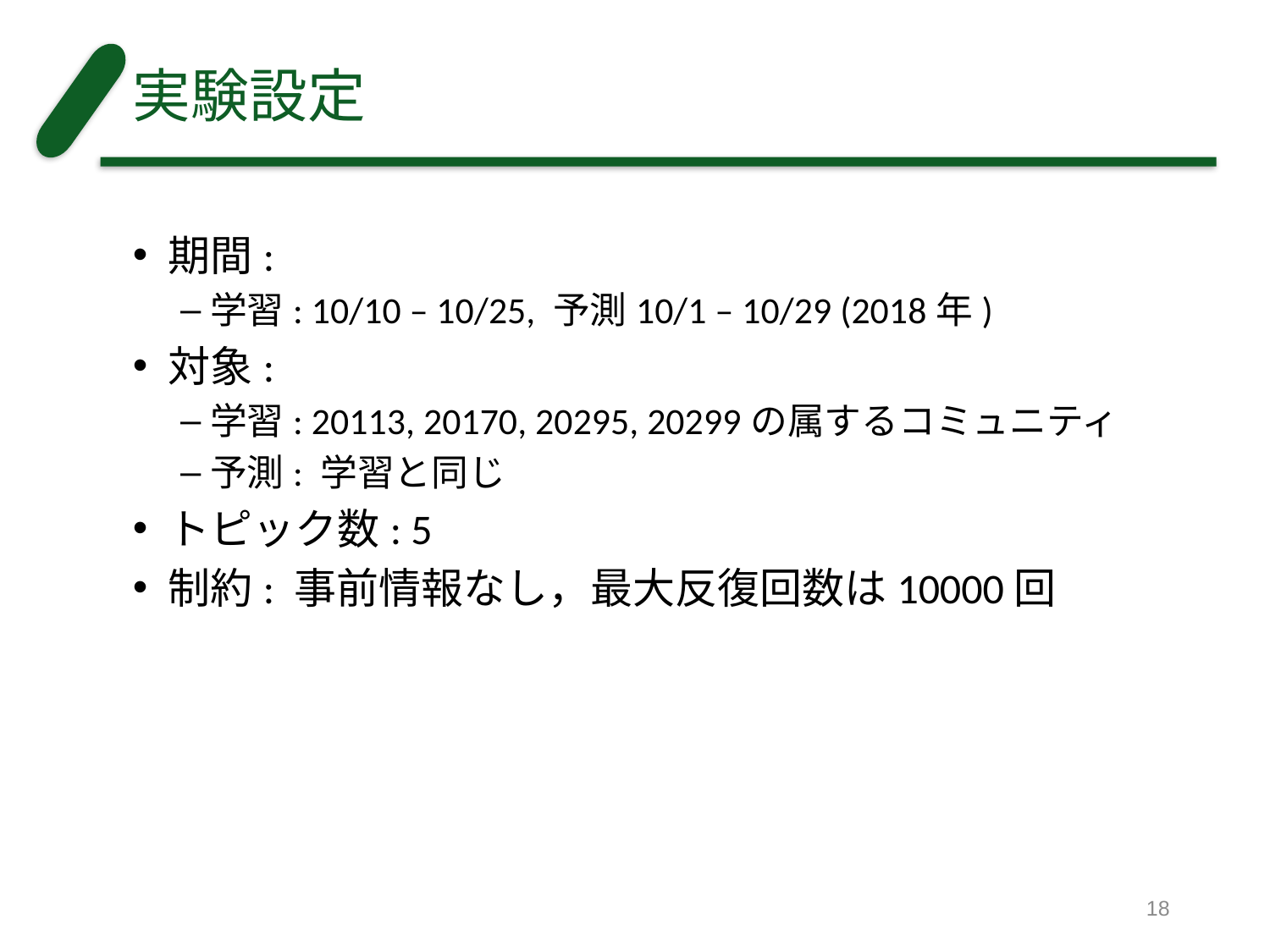

# 実験設定
期間:
学習: 10/10 – 10/25, 予測10/1 – 10/29 (2018年)
対象:
学習: 20113, 20170, 20295, 20299の属するコミュニティ
予測: 学習と同じ
トピック数: 5
制約: 事前情報なし，最大反復回数は10000回

18